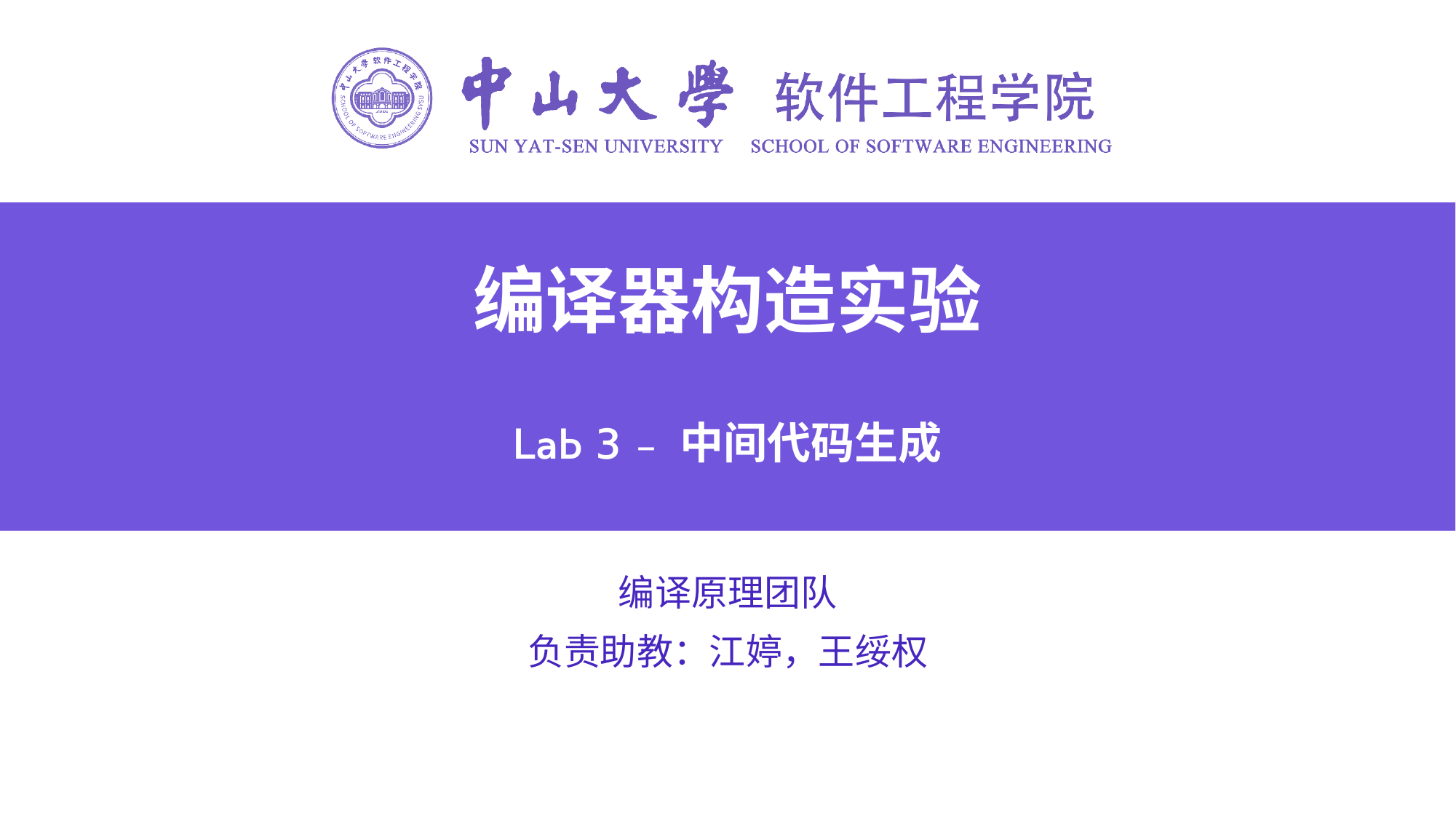

# 编译器构造实验 Lab 3 – 中间代码生成
编译原理团队
负责助教：江婷，王绥权